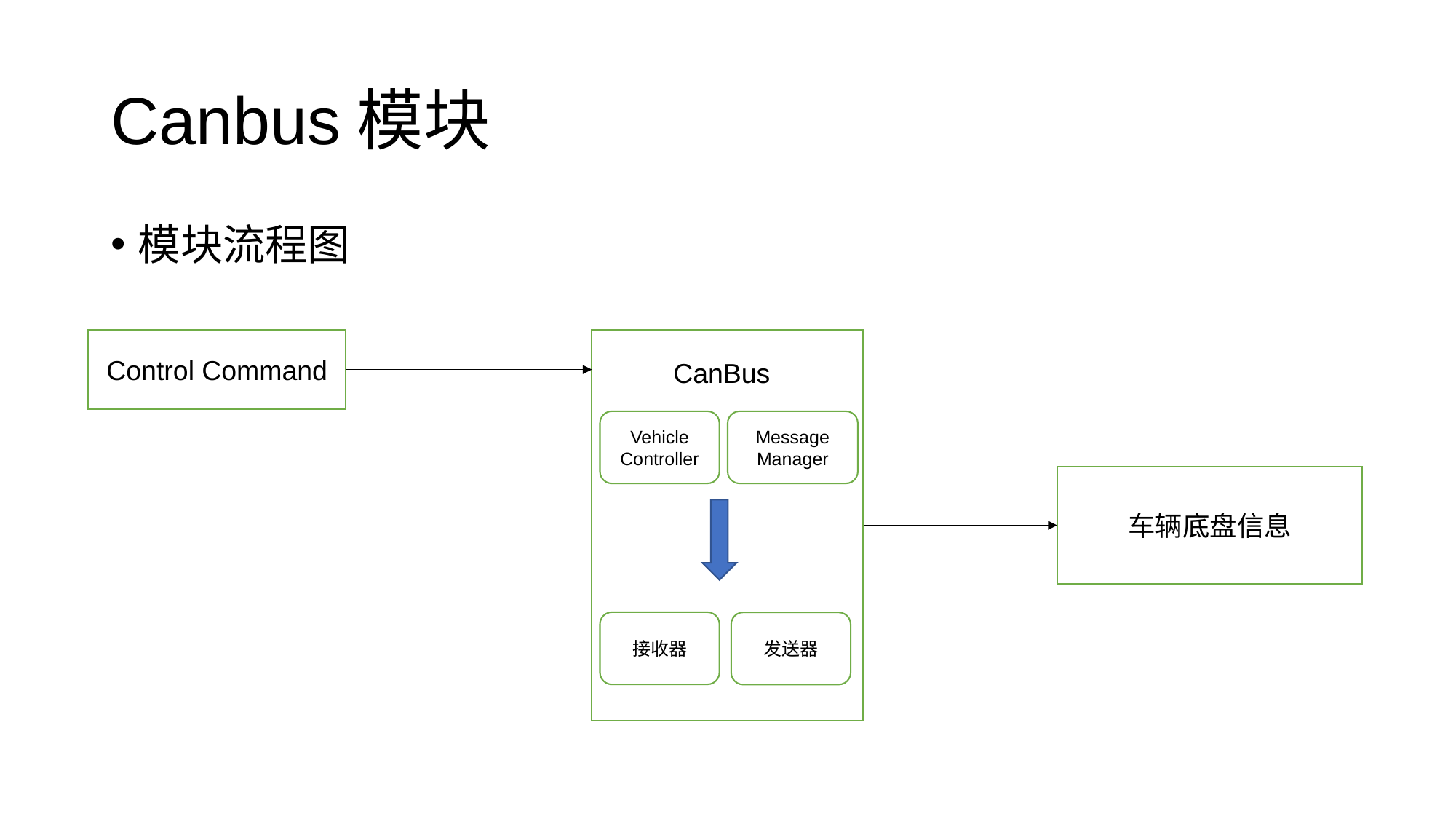

# Canbus模块
模块流程图

Control Command

CanBus
Vehicle Controller
Message Manager
车辆底盘信息

接收器
发送器